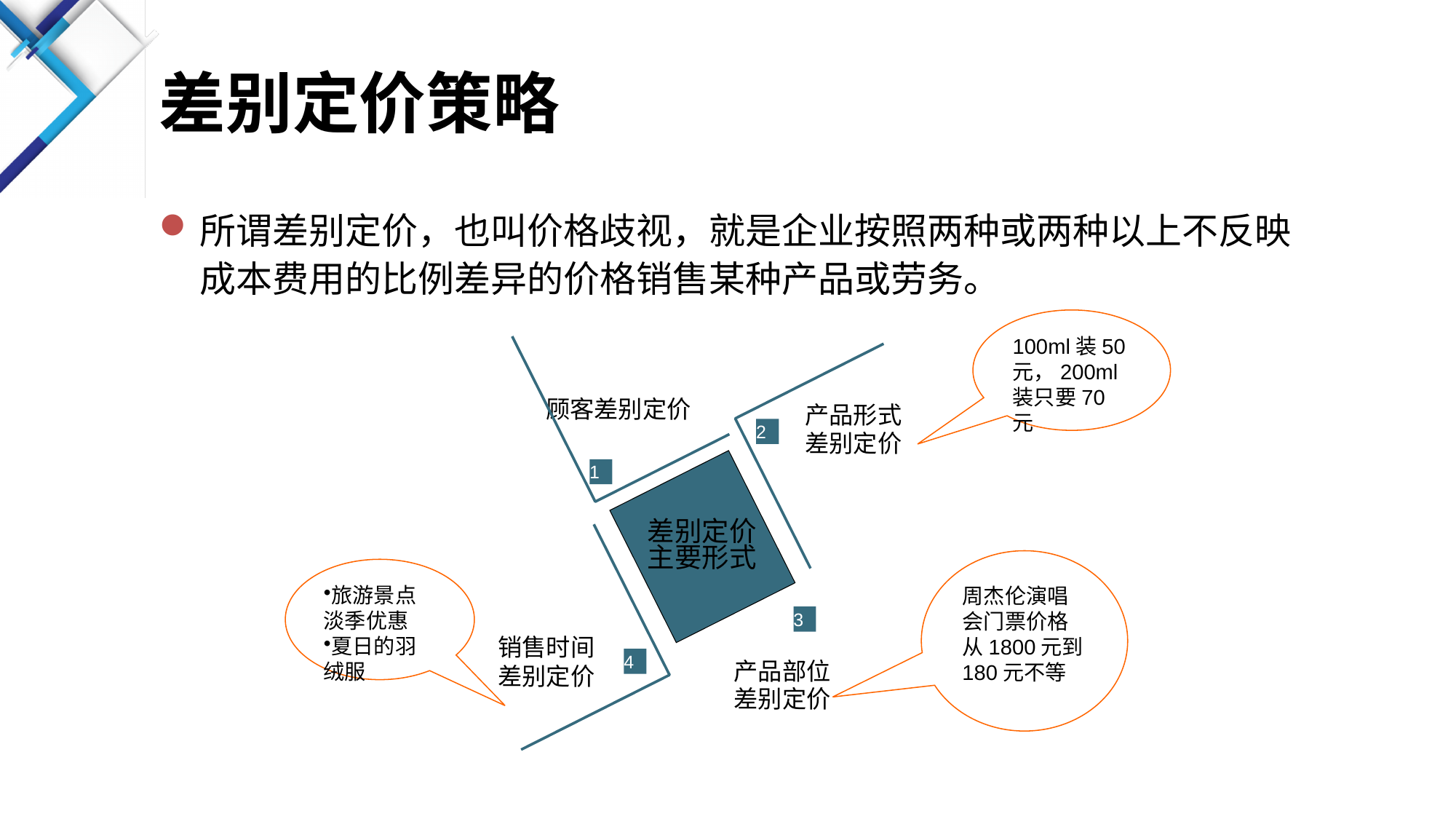

# 差别定价策略
所谓差别定价，也叫价格歧视，就是企业按照两种或两种以上不反映成本费用的比例差异的价格销售某种产品或劳务。

100ml装50元，200ml装只要70元

顾客差别定价
产品形式
差别定价
2
1

差别定价
主要形式
周杰伦演唱会门票价格从1800元到180元不等

旅游景点淡季优惠
夏日的羽绒服

3
销售时间
差别定价
4
产品部位
差别定价